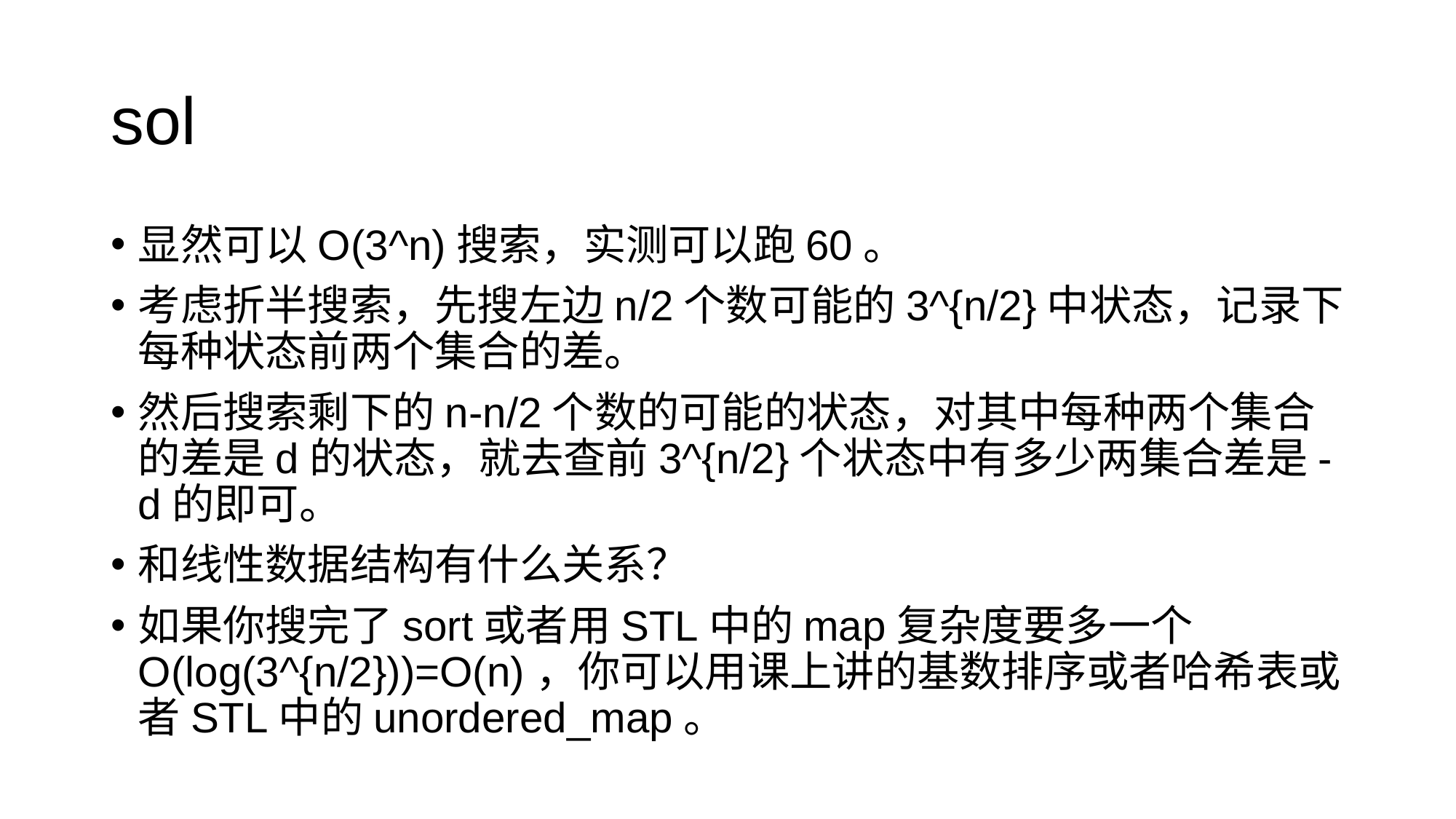

# sol
显然可以O(3^n)搜索，实测可以跑60。
考虑折半搜索，先搜左边n/2个数可能的3^{n/2}中状态，记录下每种状态前两个集合的差。
然后搜索剩下的n-n/2个数的可能的状态，对其中每种两个集合的差是d的状态，就去查前3^{n/2}个状态中有多少两集合差是-d的即可。
和线性数据结构有什么关系？
如果你搜完了sort或者用STL中的map复杂度要多一个O(log(3^{n/2}))=O(n)，你可以用课上讲的基数排序或者哈希表或者STL中的unordered_map。